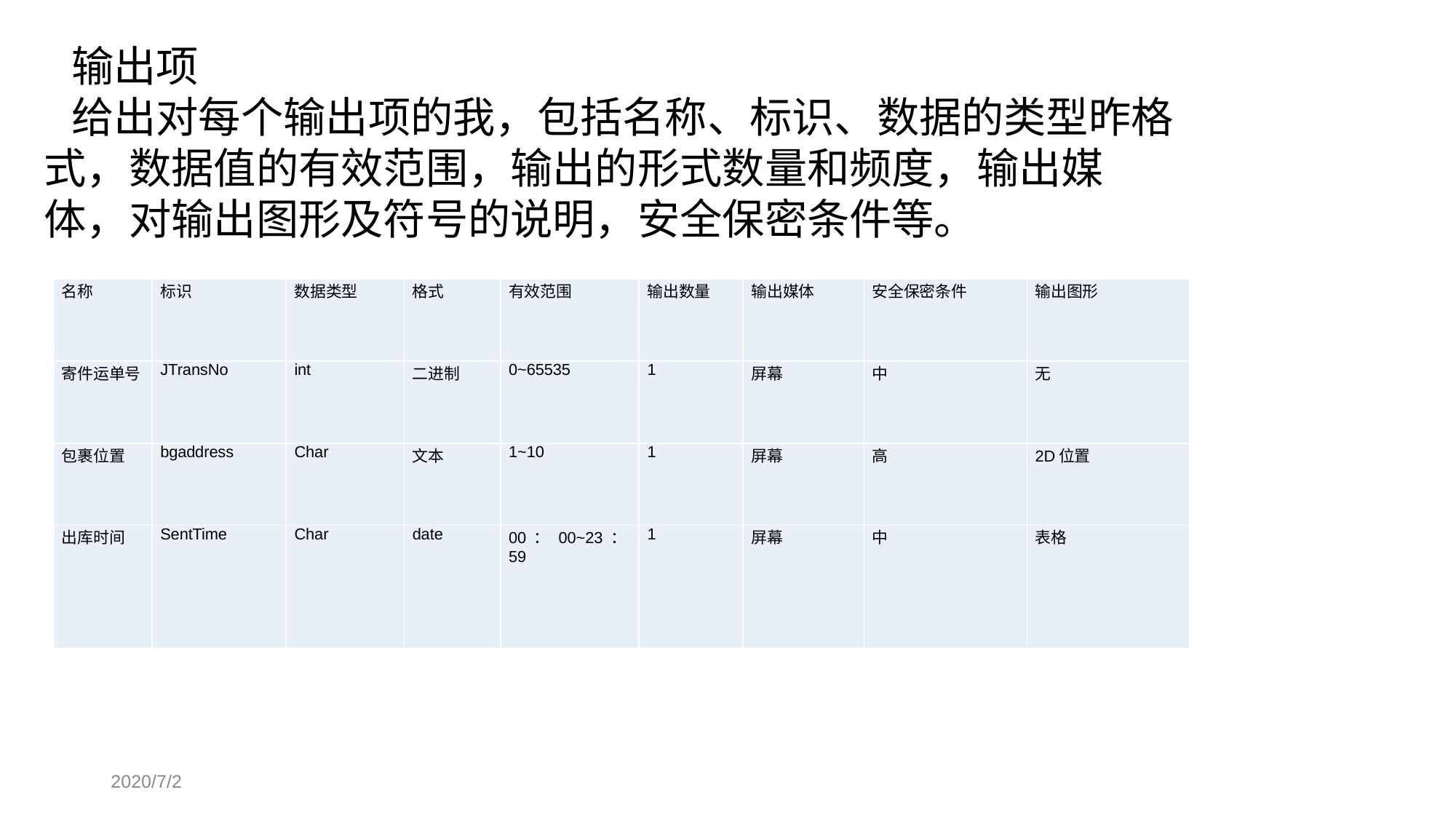

输出项
给出对每个输出项的我，包括名称、标识、数据的类型昨格式，数据值的有效范围，输出的形式数量和频度，输出媒体，对输出图形及符号的说明，安全保密条件等。
| 名称 | 标识 | 数据类型 | 格式 | 有效范围 | 输出数量 | 输出媒体 | 安全保密条件 | 输出图形 |
| --- | --- | --- | --- | --- | --- | --- | --- | --- |
| 寄件运单号 | JTransNo | int | 二进制 | 0~65535 | 1 | 屏幕 | 中 | 无 |
| 包裹位置 | bgaddress | Char | 文本 | 1~10 | 1 | 屏幕 | 高 | 2D位置 |
| 出库时间 | SentTime | Char | date | 00：00~23：59 | 1 | 屏幕 | 中 | 表格 |
2020/7/2